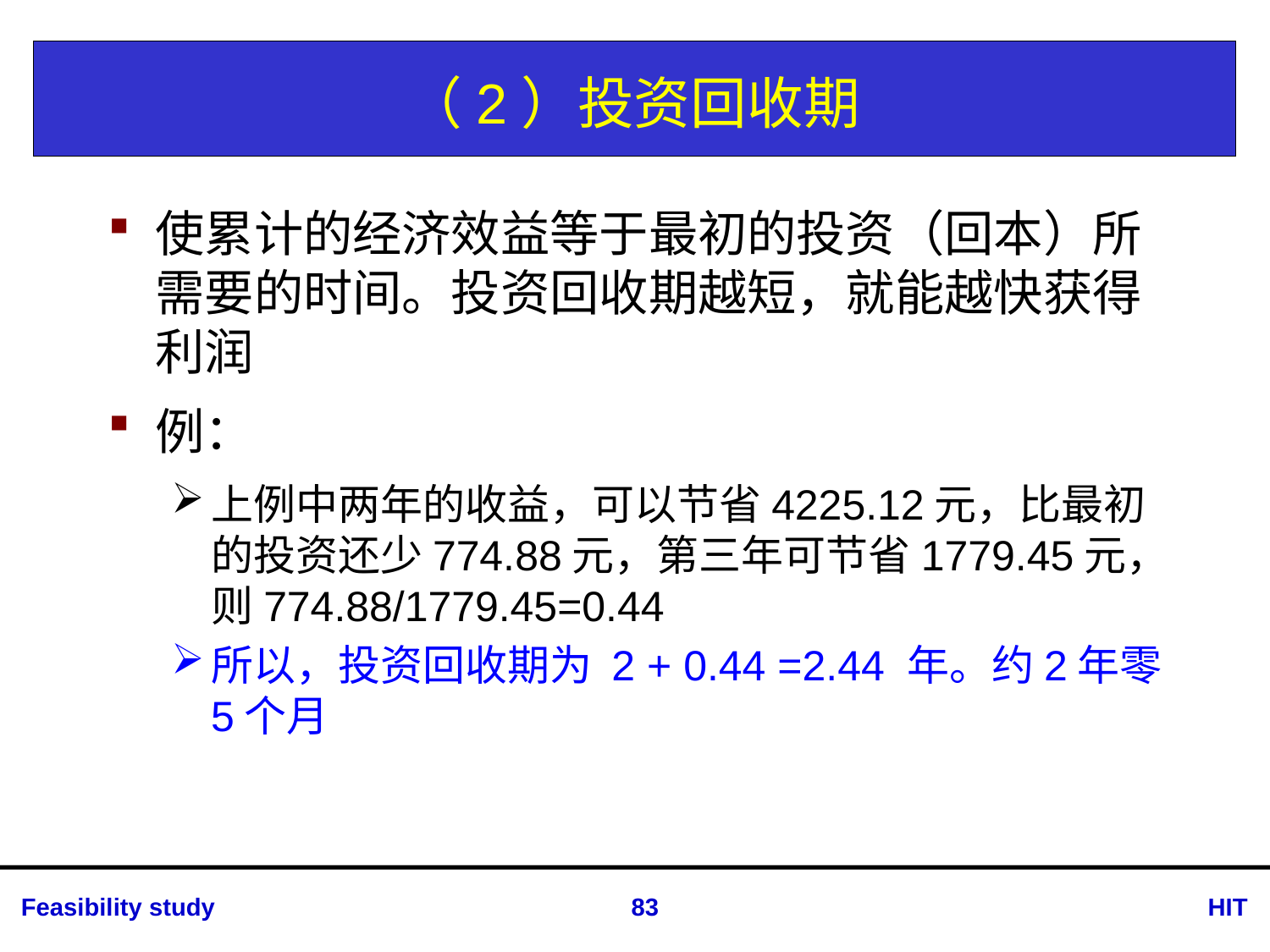

# （2）投资回收期
使累计的经济效益等于最初的投资（回本）所需要的时间。投资回收期越短，就能越快获得利润
例：
上例中两年的收益，可以节省4225.12元，比最初的投资还少774.88元，第三年可节省1779.45元，则774.88/1779.45=0.44
所以，投资回收期为 2 + 0.44 =2.44 年。约2年零5个月